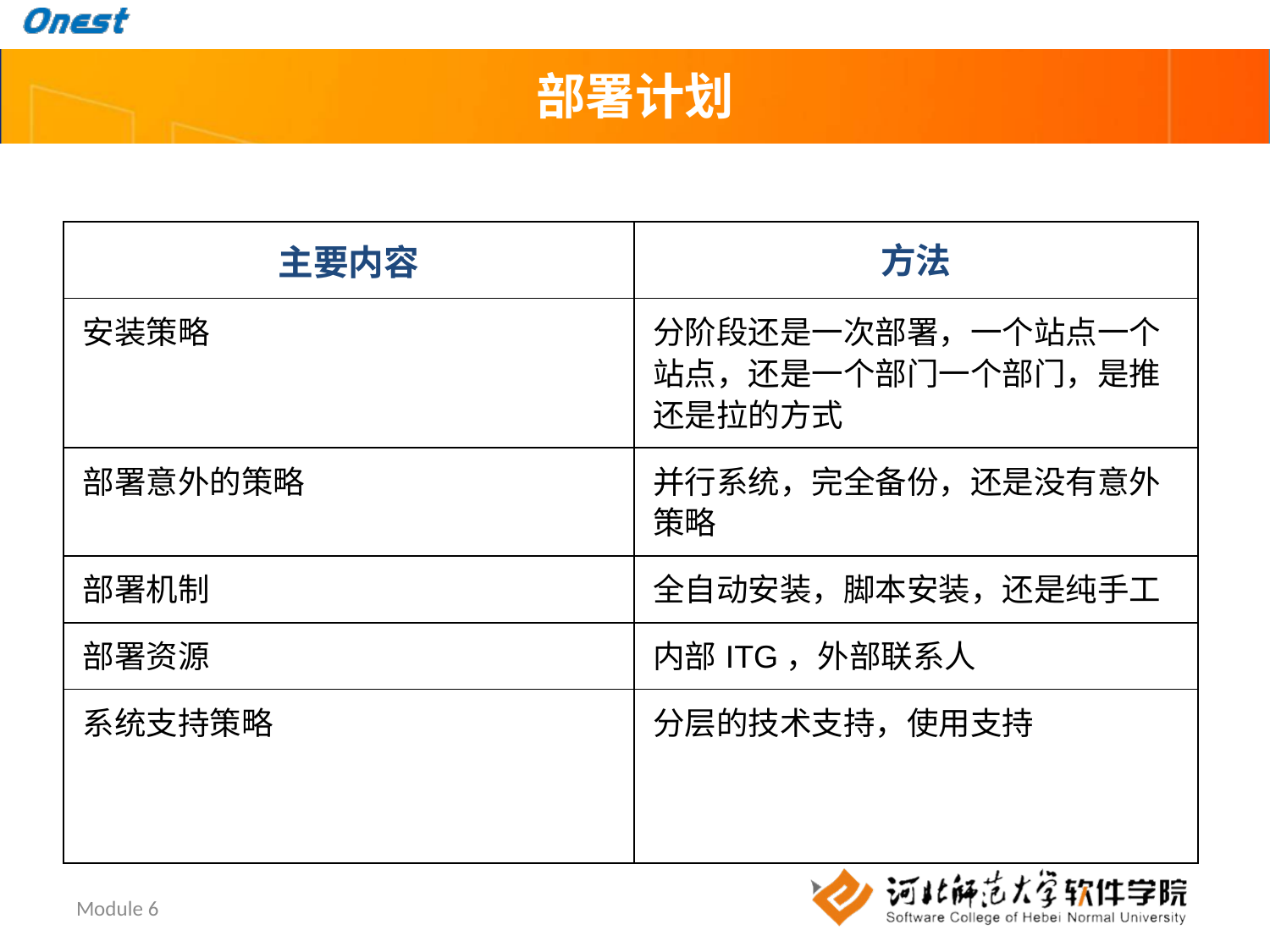

# 部署计划
| 主要内容 | 方法 |
| --- | --- |
| 安装策略 | 分阶段还是一次部署，一个站点一个站点，还是一个部门一个部门，是推还是拉的方式 |
| 部署意外的策略 | 并行系统，完全备份，还是没有意外策略 |
| 部署机制 | 全自动安装，脚本安装，还是纯手工 |
| 部署资源 | 内部ITG，外部联系人 |
| 系统支持策略 | 分层的技术支持，使用支持 |
Module 6